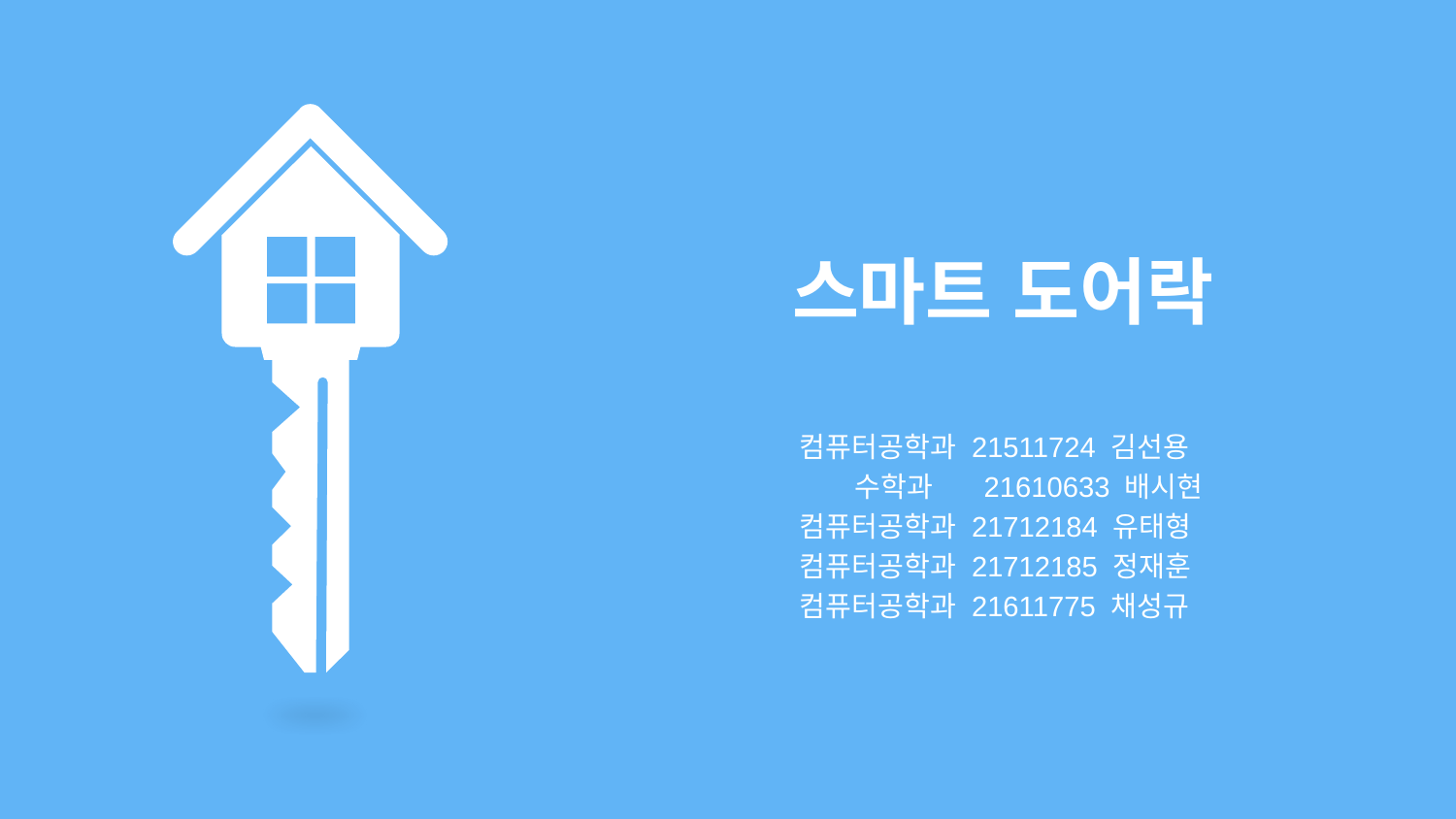

스마트 도어락
컴퓨터공학과 21511724 김선용
      수학과	    21610633 배시현
컴퓨터공학과 21712184 유태형
컴퓨터공학과 21712185 정재훈
컴퓨터공학과 21611775 채성규